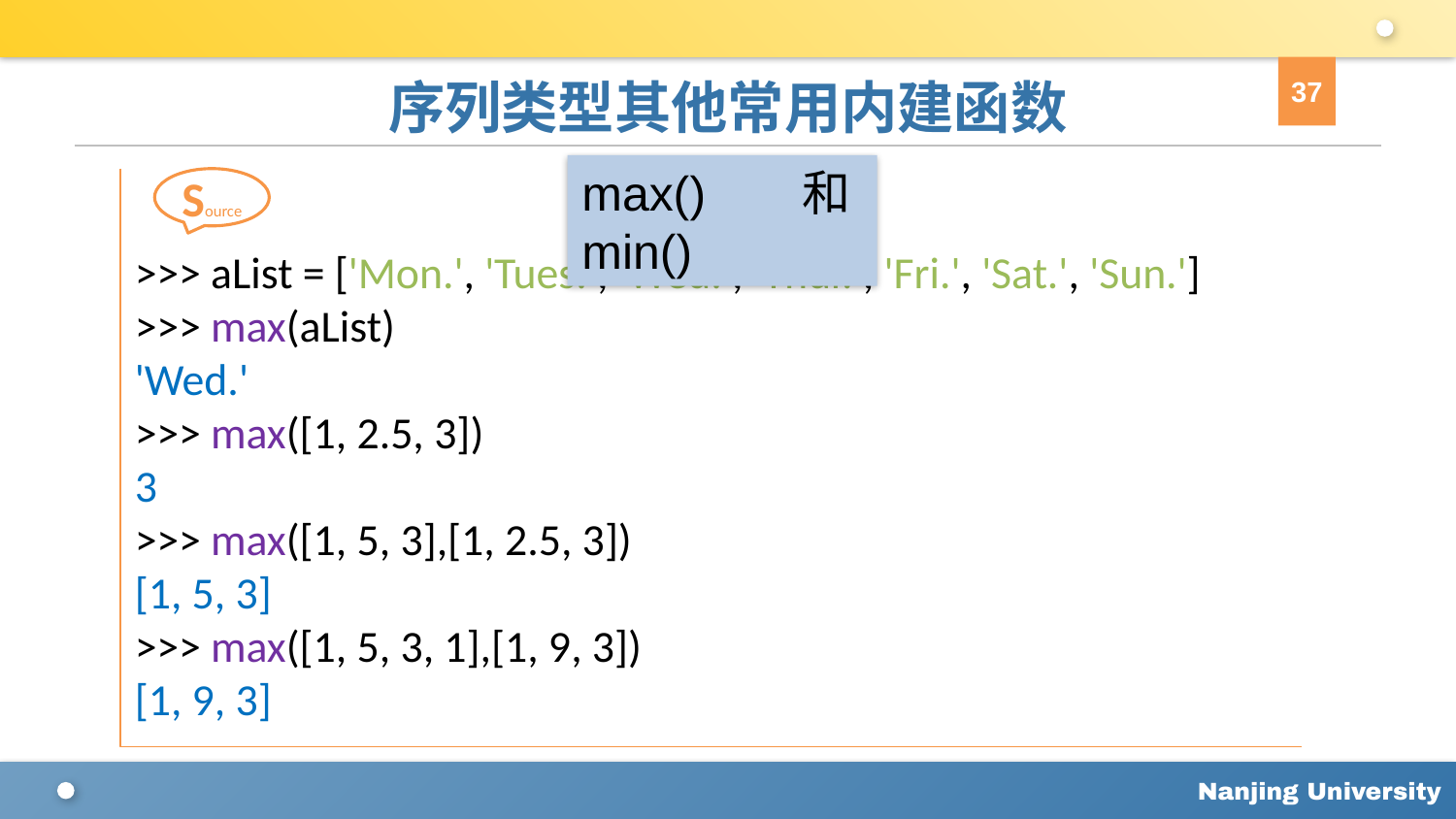

37
# 序列类型其他常用内建函数
max()和min()

>>> aList = ['Mon.', 'Tues.', 'Wed.', 'Thur.', 'Fri.', 'Sat.', 'Sun.']
>>> max(aList)
'Wed.'
>>> max([1, 2.5, 3])
3
>>> max([1, 5, 3],[1, 2.5, 3])
[1, 5, 3]
>>> max([1, 5, 3, 1],[1, 9, 3])
[1, 9, 3]
Source